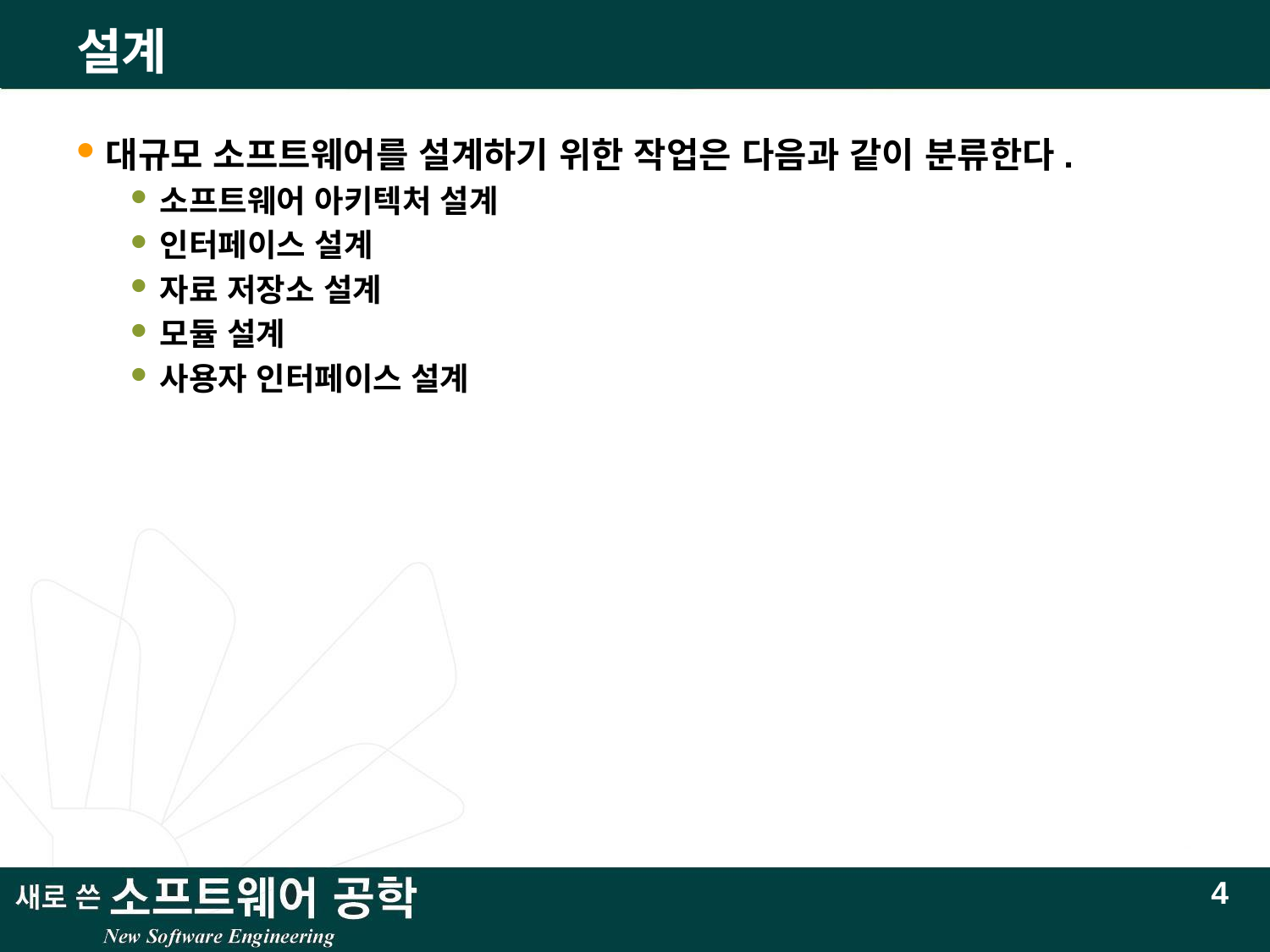

# 설계
대규모 소프트웨어를 설계하기 위한 작업은 다음과 같이 분류한다.
소프트웨어 아키텍처 설계
인터페이스 설계
자료 저장소 설계
모듈 설계
사용자 인터페이스 설계